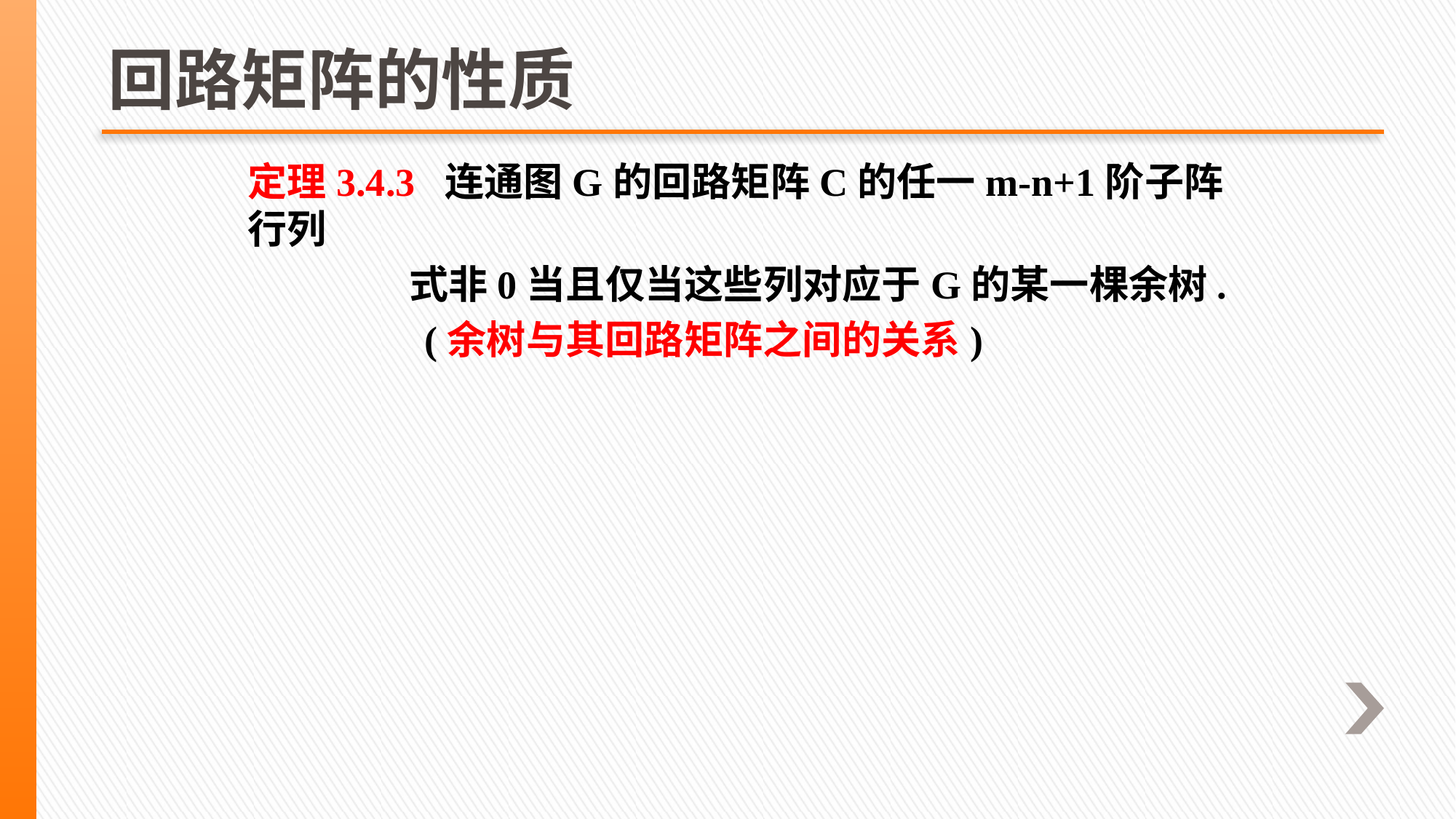

# 回路矩阵的性质
定理3.4.3  连通图G的回路矩阵C的任一m-n+1阶子阵行列
                 式非0当且仅当这些列对应于G的某一棵余树.
                  (余树与其回路矩阵之间的关系)